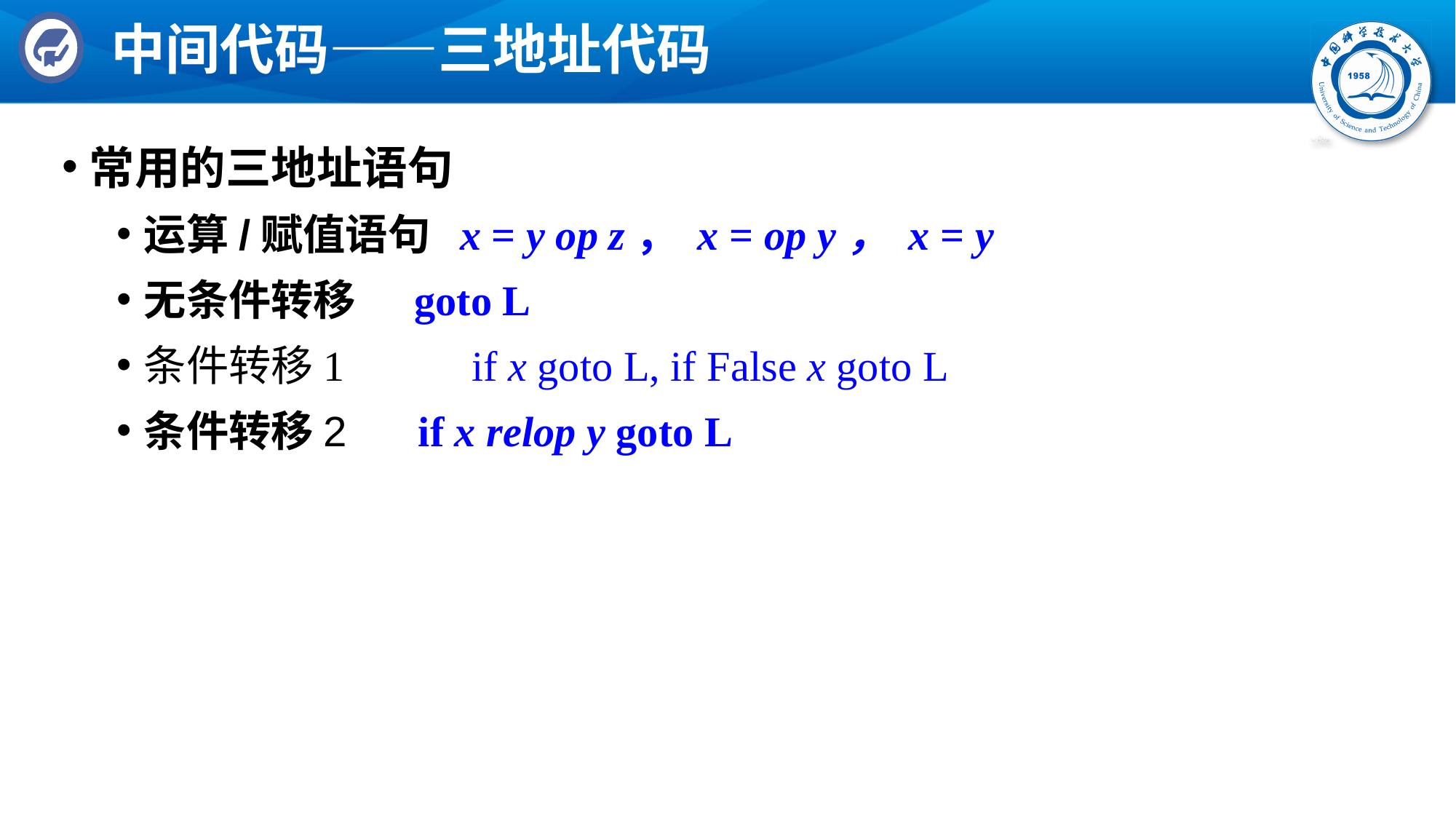

# 中间代码——三地址代码
常用的三地址语句
运算/赋值语句  x = y op z， x = op y， x = y
无条件转移     goto L
条件转移1            if x goto L, if False x goto L
条件转移2      if x relop y goto L